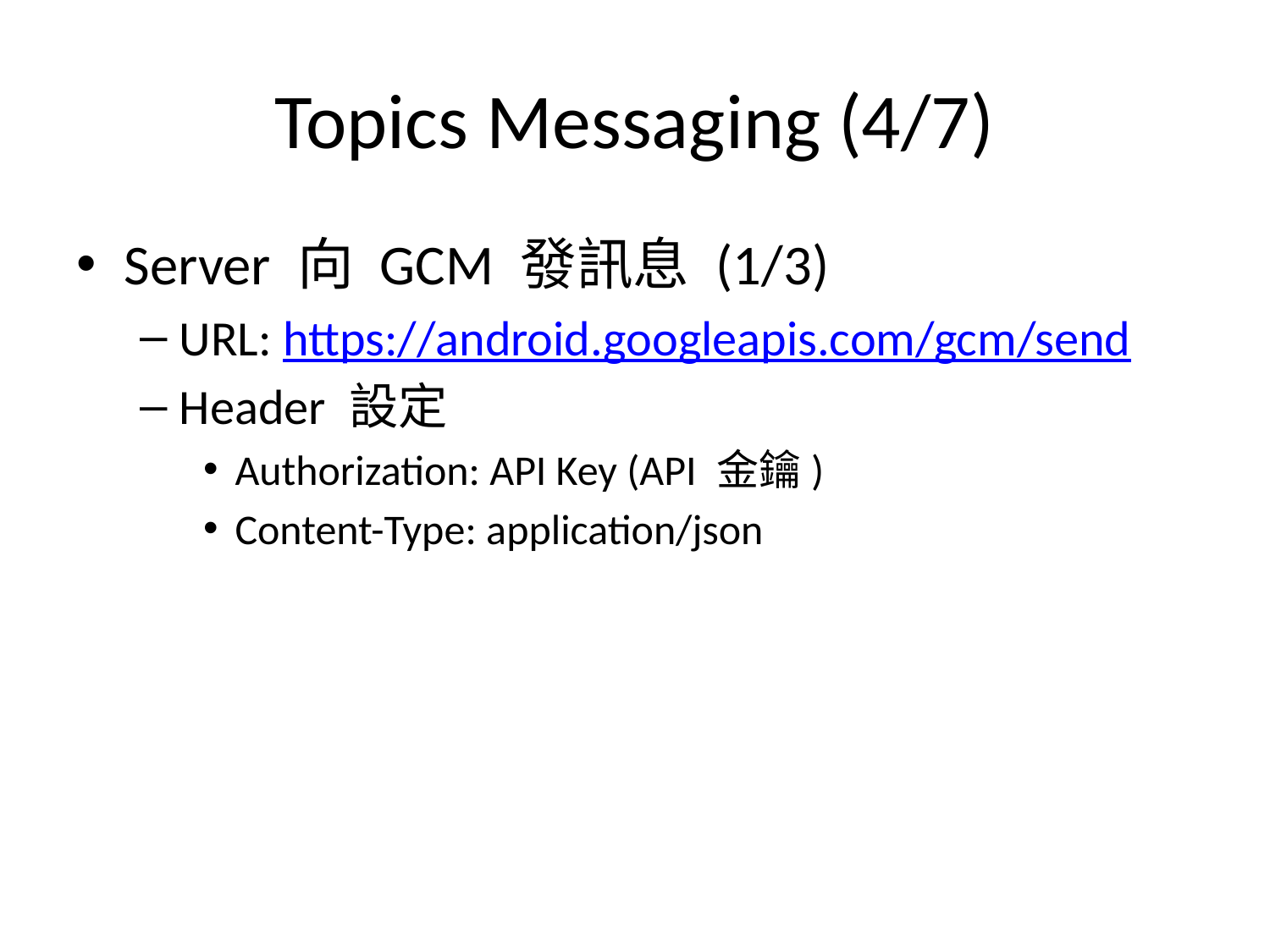

# Topics Messaging (4/7)
Server 向 GCM 發訊息 (1/3)
URL: https://android.googleapis.com/gcm/send
Header 設定
Authorization: API Key (API 金鑰)
Content-Type: application/json